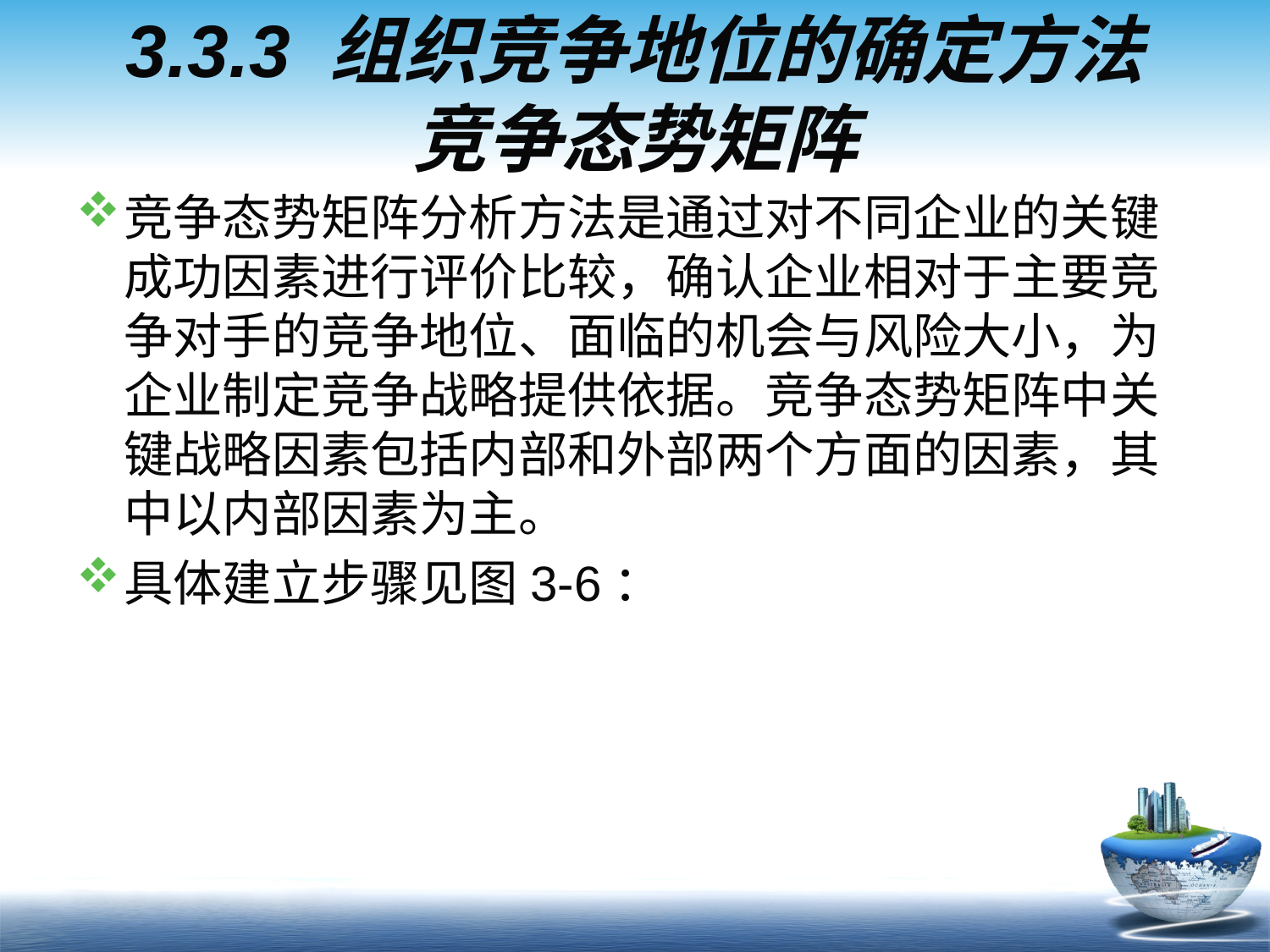

# 3.3.3 组织竞争地位的确定方法 竞争态势矩阵
竞争态势矩阵分析方法是通过对不同企业的关键成功因素进行评价比较，确认企业相对于主要竞争对手的竞争地位、面临的机会与风险大小，为企业制定竞争战略提供依据。竞争态势矩阵中关键战略因素包括内部和外部两个方面的因素，其中以内部因素为主。
具体建立步骤见图3-6：